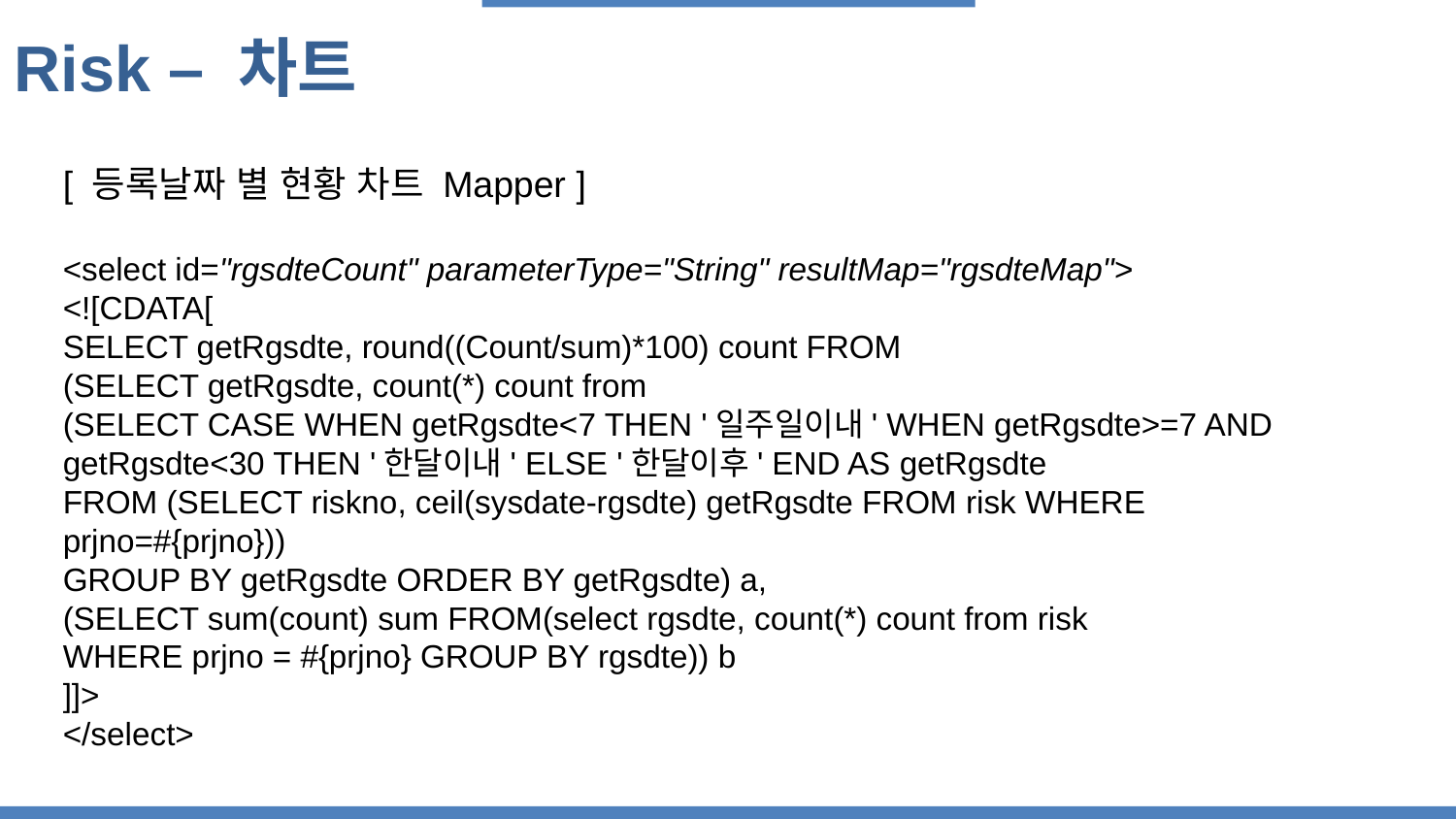

Risk – 차트
[ 등록날짜 별 현황 차트 Mapper ]

<select id="rgsdteCount" parameterType="String" resultMap="rgsdteMap">
<![CDATA[
SELECT getRgsdte, round((Count/sum)*100) count FROM
(SELECT getRgsdte, count(*) count from
(SELECT CASE WHEN getRgsdte<7 THEN '일주일이내' WHEN getRgsdte>=7 AND
getRgsdte<30 THEN '한달이내' ELSE '한달이후' END AS getRgsdte
FROM (SELECT riskno, ceil(sysdate-rgsdte) getRgsdte FROM risk WHERE prjno=#{prjno}))
GROUP BY getRgsdte ORDER BY getRgsdte) a,
(SELECT sum(count) sum FROM(select rgsdte, count(*) count from risk
WHERE prjno = #{prjno} GROUP BY rgsdte)) b
]]>
</select>